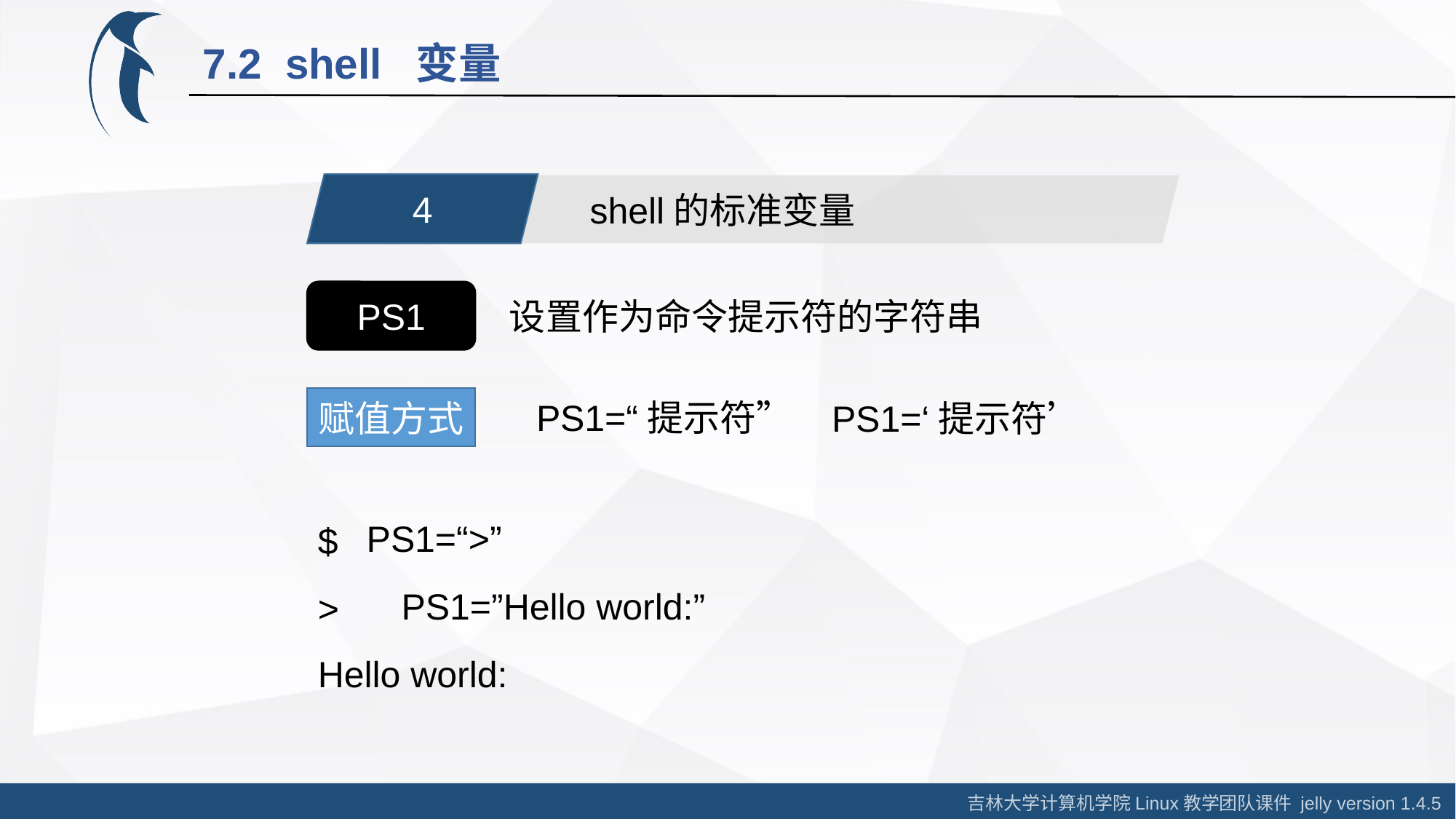

7.2  shell  变量
4
shell的标准变量
PS1
设置作为命令提示符的字符串
赋值方式
PS1=“提示符”
PS1=‘提示符’

>
Hello world:
PS1=“>”
PS1=”Hello world:”